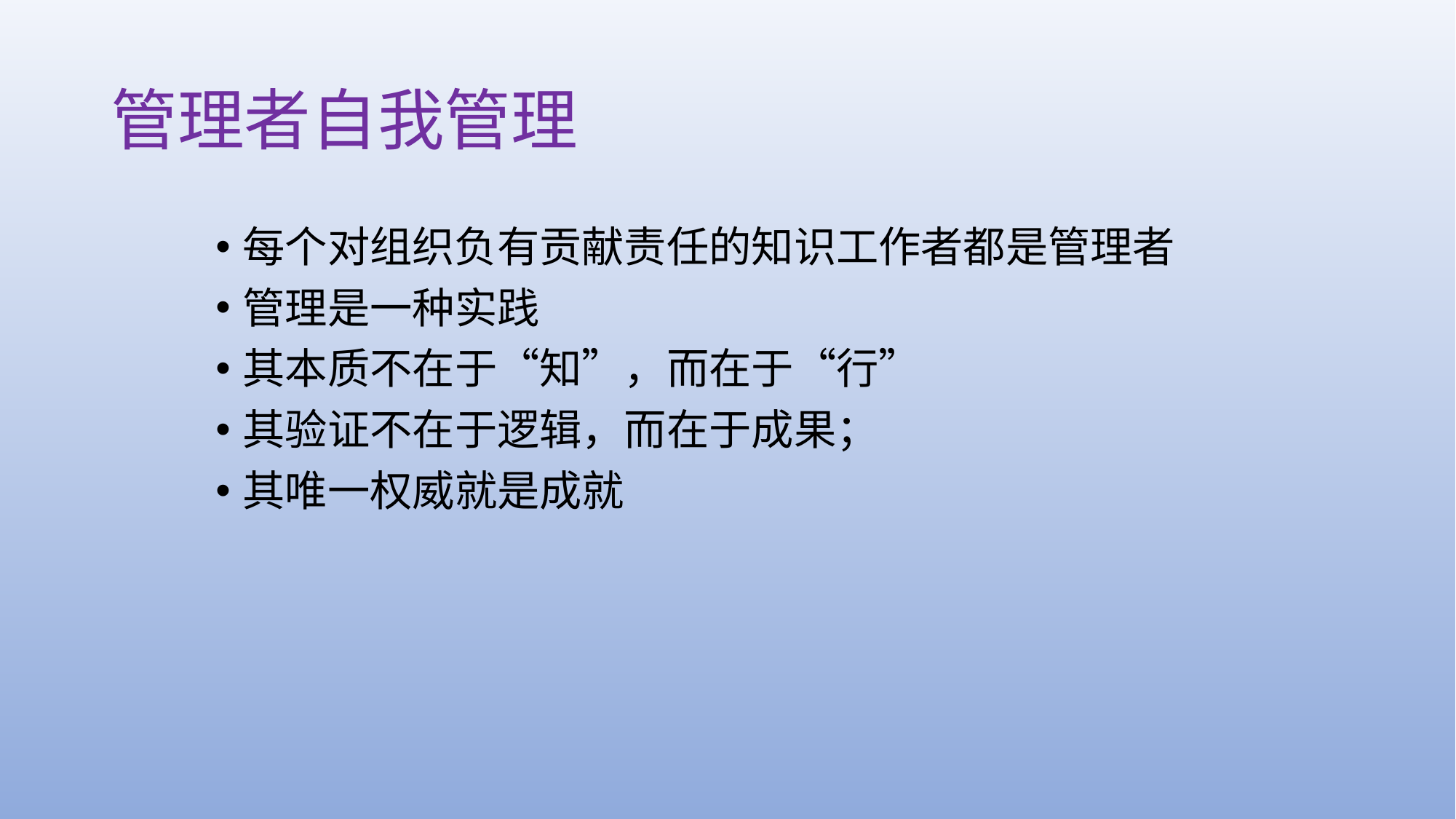

# 管理者自我管理
每个对组织负有贡献责任的知识工作者都是管理者
管理是一种实践
其本质不在于“知”，而在于“行”
其验证不在于逻辑，而在于成果；
其唯一权威就是成就